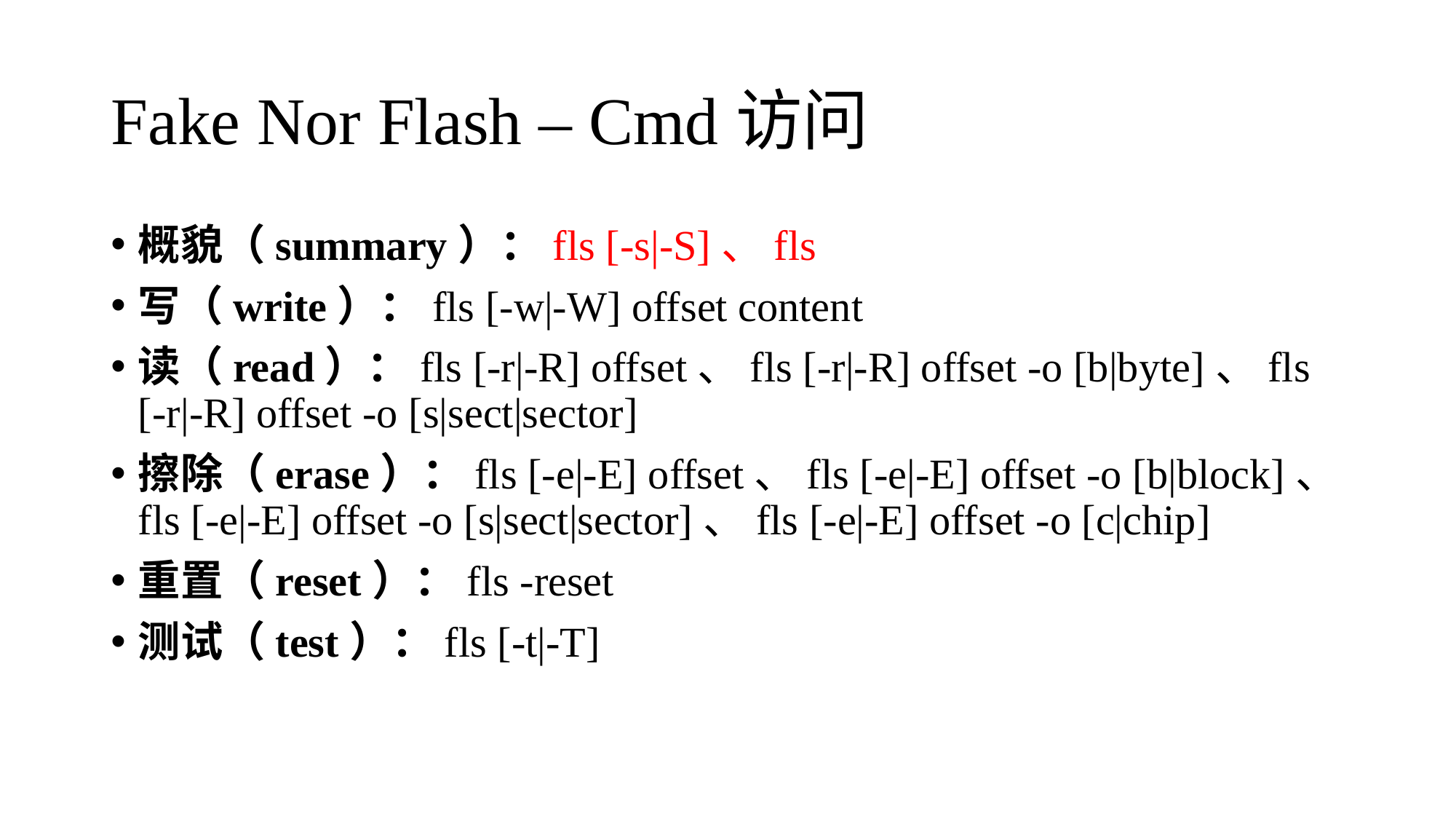

# Fake Nor Flash – Cmd访问
概貌（summary）：fls [-s|-S]、fls
写（write）：fls [-w|-W] offset content
读（read）：fls [-r|-R] offset、fls [-r|-R] offset -o [b|byte]、fls [-r|-R] offset -o [s|sect|sector]
擦除（erase）：fls [-e|-E] offset、fls [-e|-E] offset -o [b|block]、fls [-e|-E] offset -o [s|sect|sector]、fls [-e|-E] offset -o [c|chip]
重置（reset）：fls -reset
测试（test）：fls [-t|-T]